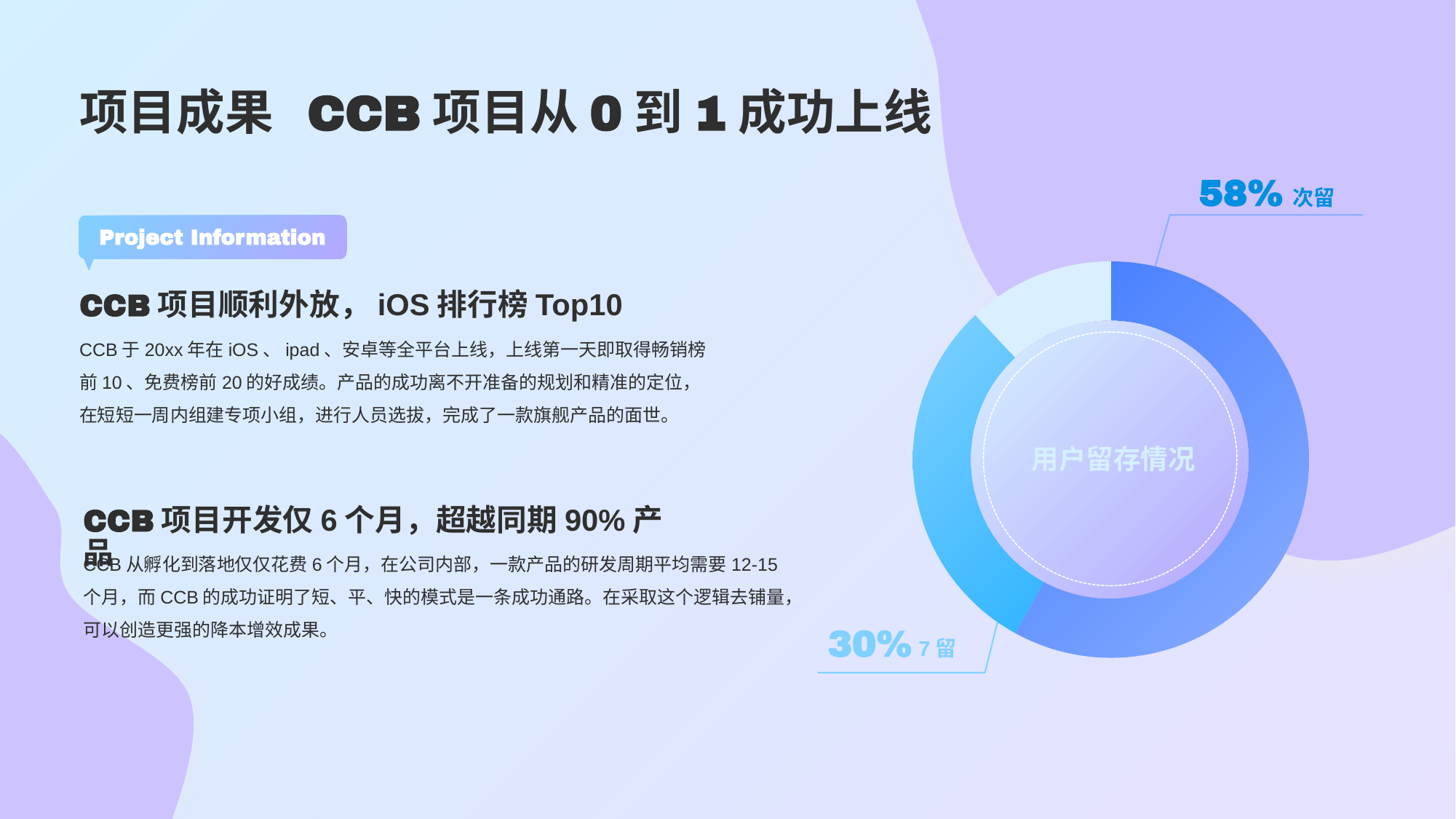

# 项目成果  CCB项目从0到1成功上线
58%次留

Project Information

### Chart

| Category | Sales |
|---|---|
| 1st Qtr | 0.58 |
| 2nd Qtr | 0.3 |
| 其他 | 0.12000000000000005 |

用户留存情况
CCB项目顺利外放，iOS排行榜Top10
CCB于20xx年在iOS、ipad、安卓等全平台上线，上线第一天即取得畅销榜前10、免费榜前20的好成绩。产品的成功离不开准备的规划和精准的定位，在短短一周内组建专项小组，进行人员选拔，完成了一款旗舰产品的面世。
CCB项目开发仅6个月，超越同期90%产品
CCB从孵化到落地仅仅花费6个月，在公司内部，一款产品的研发周期平均需要12-15个月，而CCB的成功证明了短、平、快的模式是一条成功通路。在采取这个逻辑去铺量，可以创造更强的降本增效成果。

30% 7留